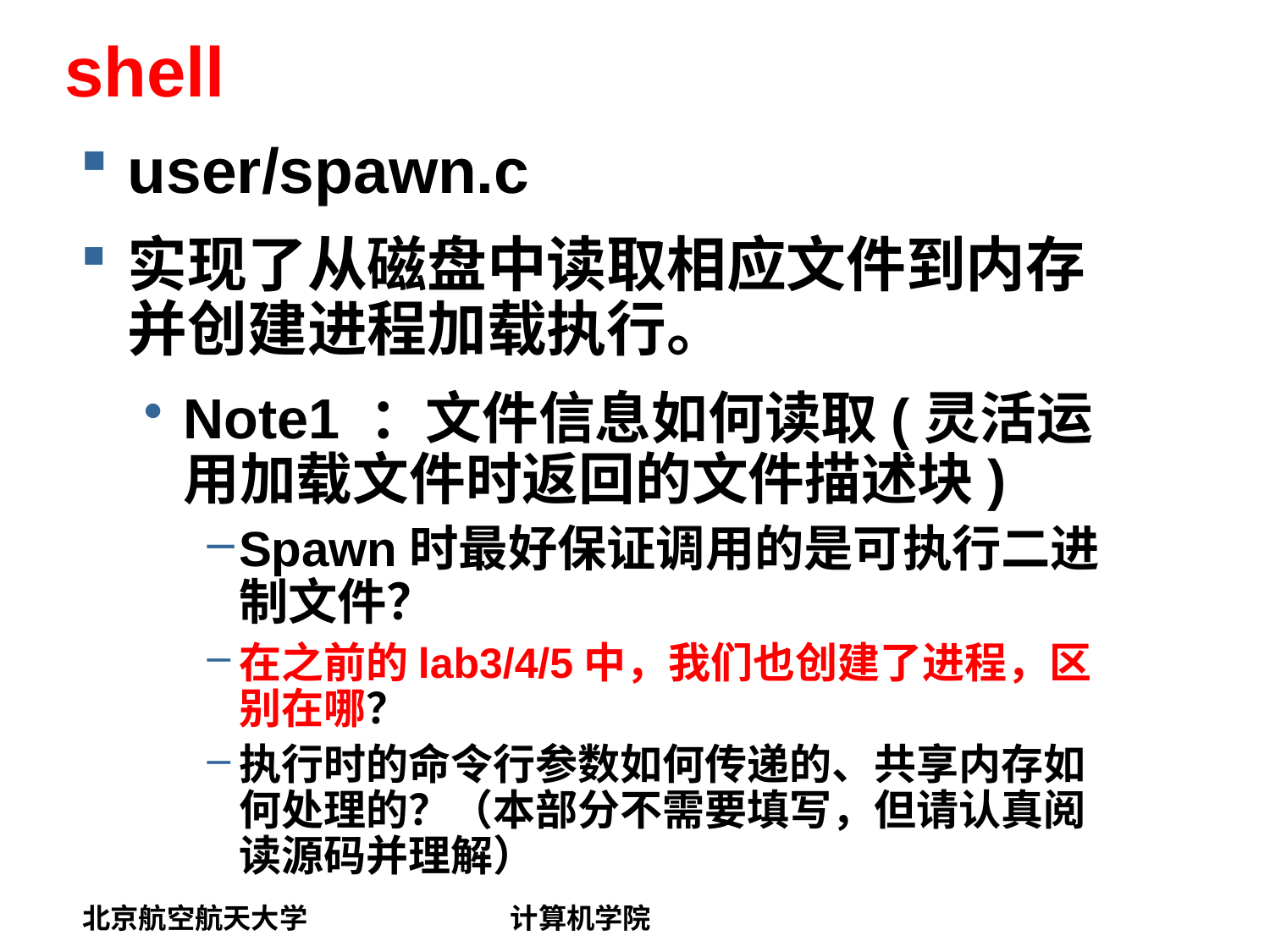

# shell
user/spawn.c
实现了从磁盘中读取相应文件到内存并创建进程加载执行。
Note1 ：文件信息如何读取(灵活运用加载文件时返回的文件描述块)
Spawn时最好保证调用的是可执行二进制文件？
在之前的lab3/4/5中，我们也创建了进程，区别在哪？
执行时的命令行参数如何传递的、共享内存如何处理的？（本部分不需要填写，但请认真阅读源码并理解）